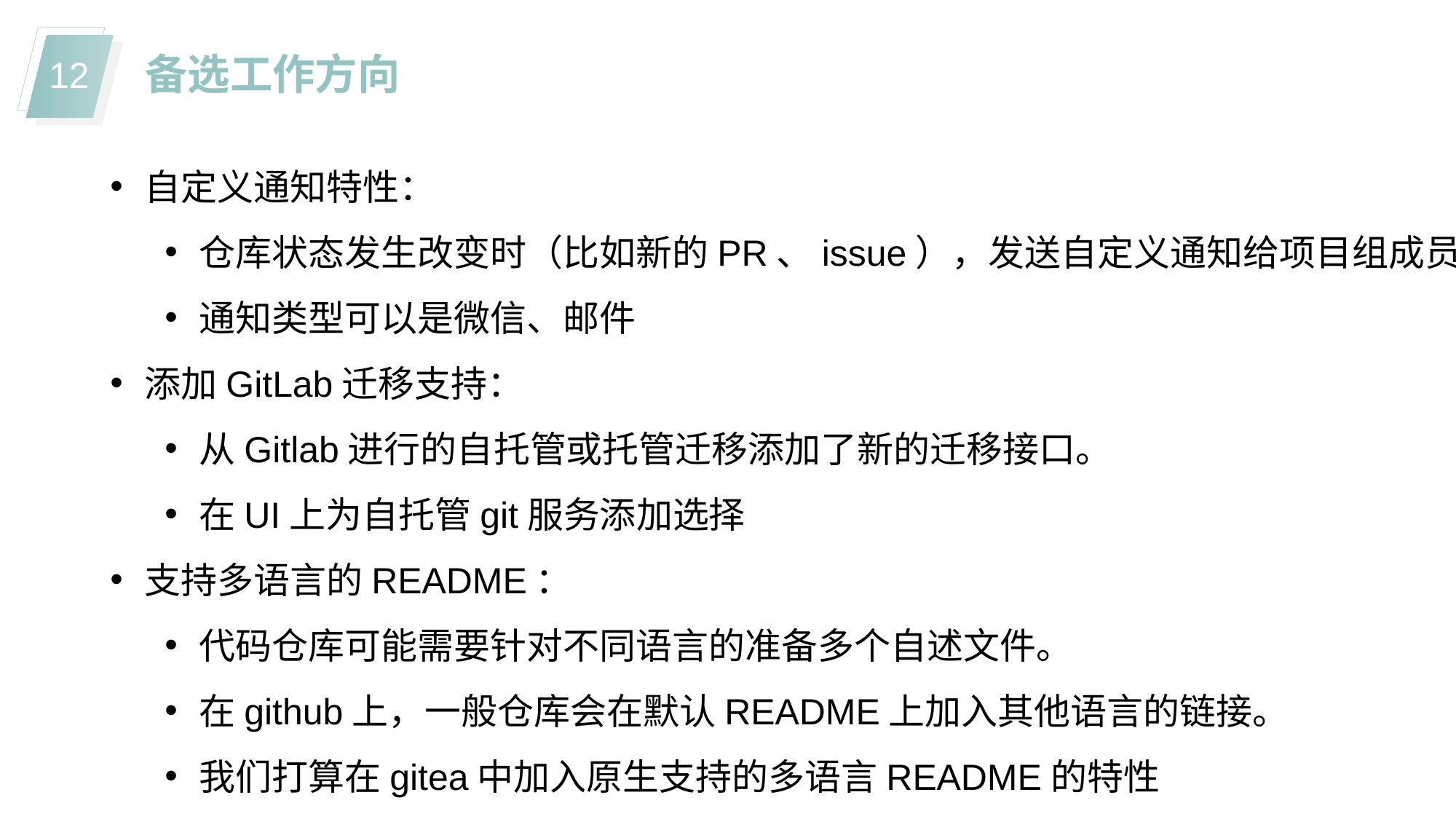

备选工作方向
自定义通知特性：
仓库状态发生改变时（比如新的PR、issue），发送自定义通知给项目组成员。
通知类型可以是微信、邮件
添加GitLab迁移支持：
从Gitlab进行的自托管或托管迁移添加了新的迁移接口。
在UI上为自托管git服务添加选择
支持多语言的README：
代码仓库可能需要针对不同语言的准备多个自述文件。
在github上，一般仓库会在默认README上加入其他语言的链接。
我们打算在gitea中加入原生支持的多语言README的特性